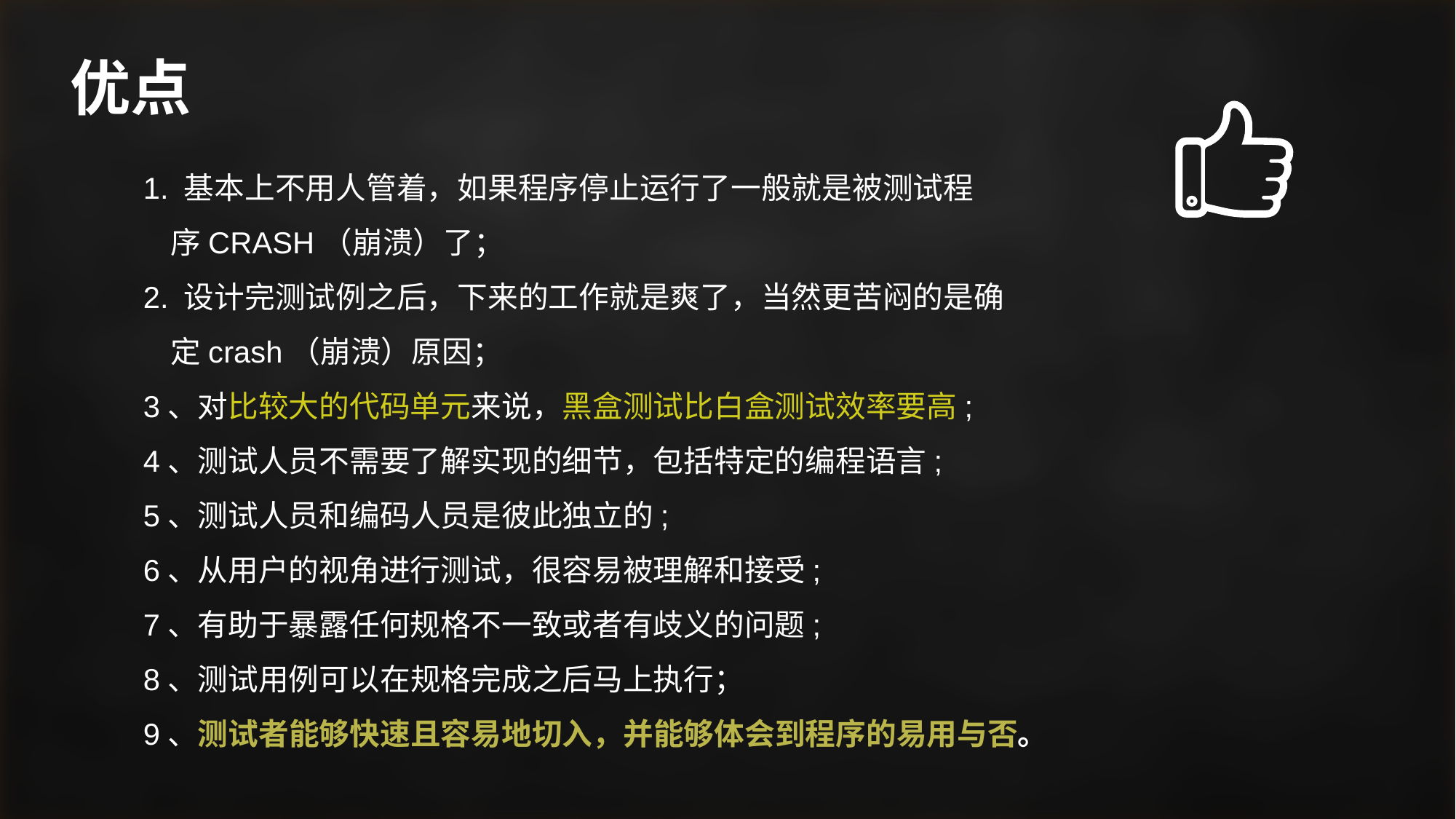

# 优点

1. 基本上不用人管着，如果程序停止运行了一般就是被测试程
   序CRASH（崩溃）了；
2. 设计完测试例之后，下来的工作就是爽了，当然更苦闷的是确
   定crash（崩溃）原因；
3、对比较大的代码单元来说，黑盒测试比白盒测试效率要高;
4、测试人员不需要了解实现的细节，包括特定的编程语言;
5、测试人员和编码人员是彼此独立的;
6、从用户的视角进行测试，很容易被理解和接受;
7、有助于暴露任何规格不一致或者有歧义的问题;
8、测试用例可以在规格完成之后马上执行；
9、测试者能够快速且容易地切入，并能够体会到程序的易用与否。